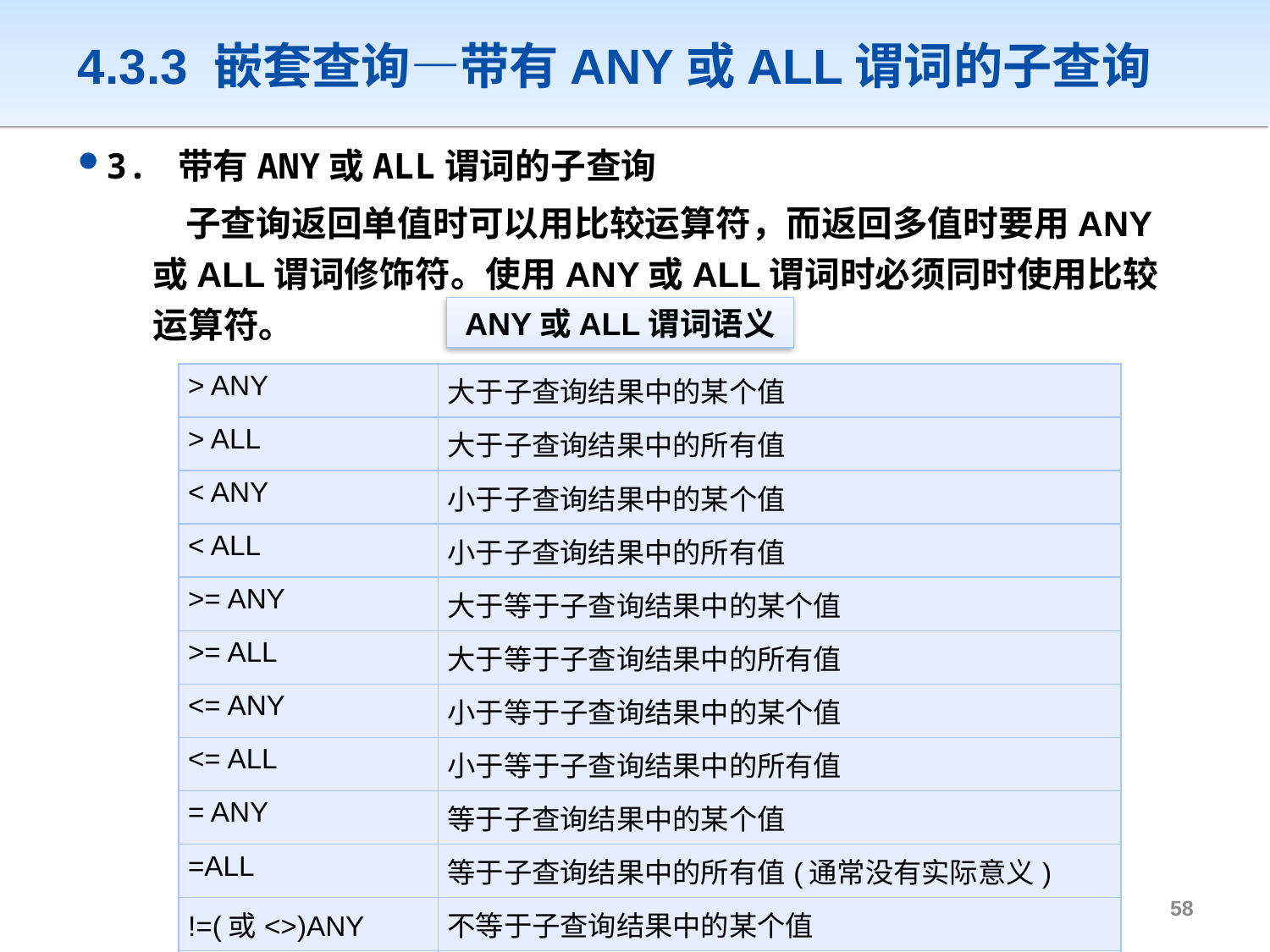

# 4.3.3 嵌套查询—带有ANY或ALL谓词的子查询
3. 带有ANY或ALL谓词的子查询
	   子查询返回单值时可以用比较运算符，而返回多值时要用ANY或ALL谓词修饰符。使用ANY或ALL谓词时必须同时使用比较运算符。

ANY或ALL谓词语义
| > ANY | 大于子查询结果中的某个值 |
| --- | --- |
| > ALL | 大于子查询结果中的所有值 |
| < ANY | 小于子查询结果中的某个值 |
| < ALL | 小于子查询结果中的所有值 |
| >= ANY | 大于等于子查询结果中的某个值 |
| >= ALL | 大于等于子查询结果中的所有值 |
| <= ANY | 小于等于子查询结果中的某个值 |
| <= ALL | 小于等于子查询结果中的所有值 |
| = ANY | 等于子查询结果中的某个值 |
| =ALL | 等于子查询结果中的所有值(通常没有实际意义) |
| !=(或<>)ANY | 不等于子查询结果中的某个值 |
| !=(或<>)ALL | 不等于子查询结果中的任何一个值 |
58